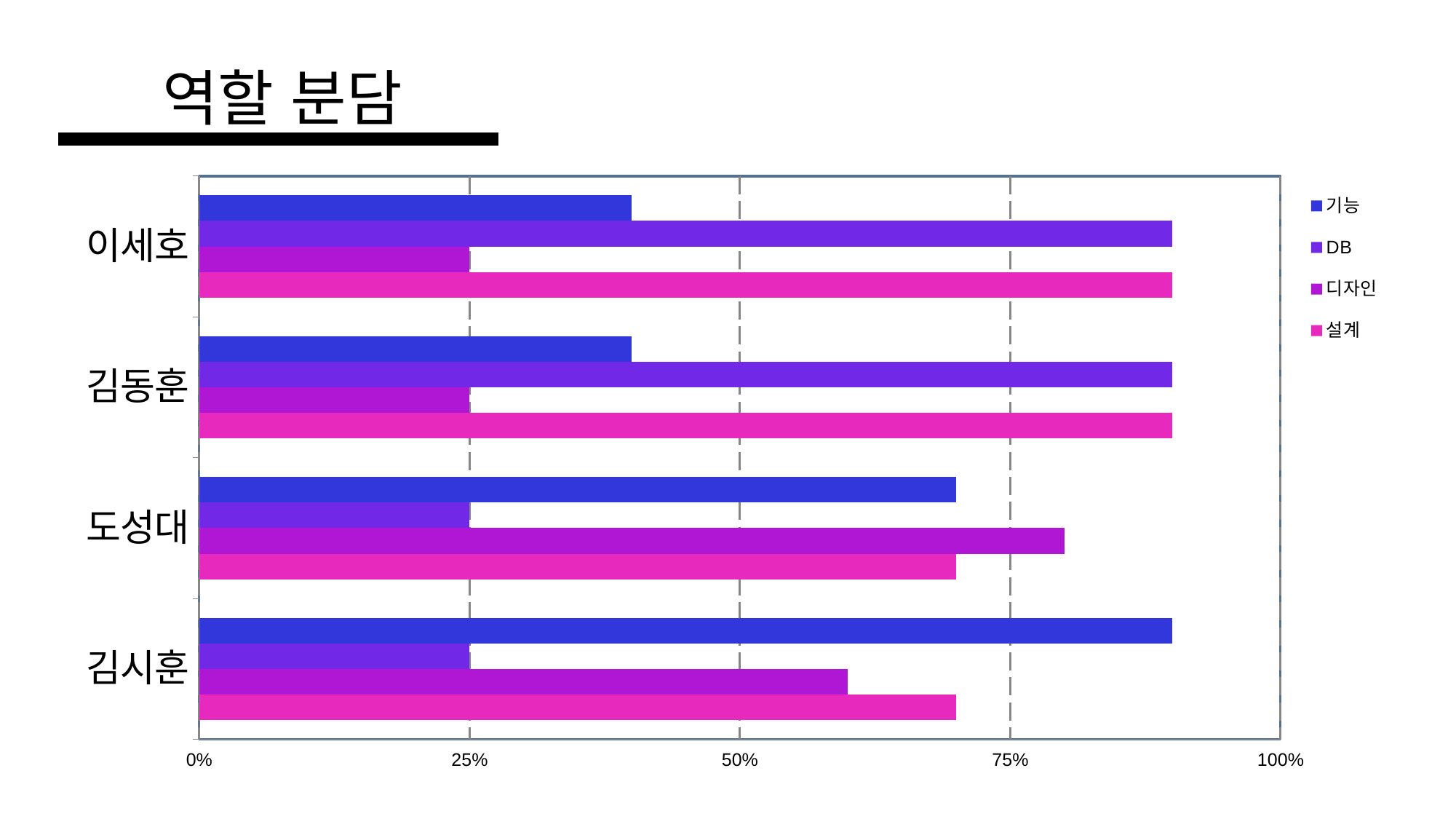

역할 분담

### Chart

| Category | 설계 | 디자인 | DB | 기능 |
|---|---|---|---|---|
| 김시훈 | 0.7 | 0.6 | 0.25 | 0.9 |
| 도성대 | 0.7 | 0.8 | 0.25 | 0.7 |
| 김동훈 | 0.9 | 0.25 | 0.9 | 0.4 |
| 이세호 | 0.9 | 0.25 | 0.9 | 0.4 |